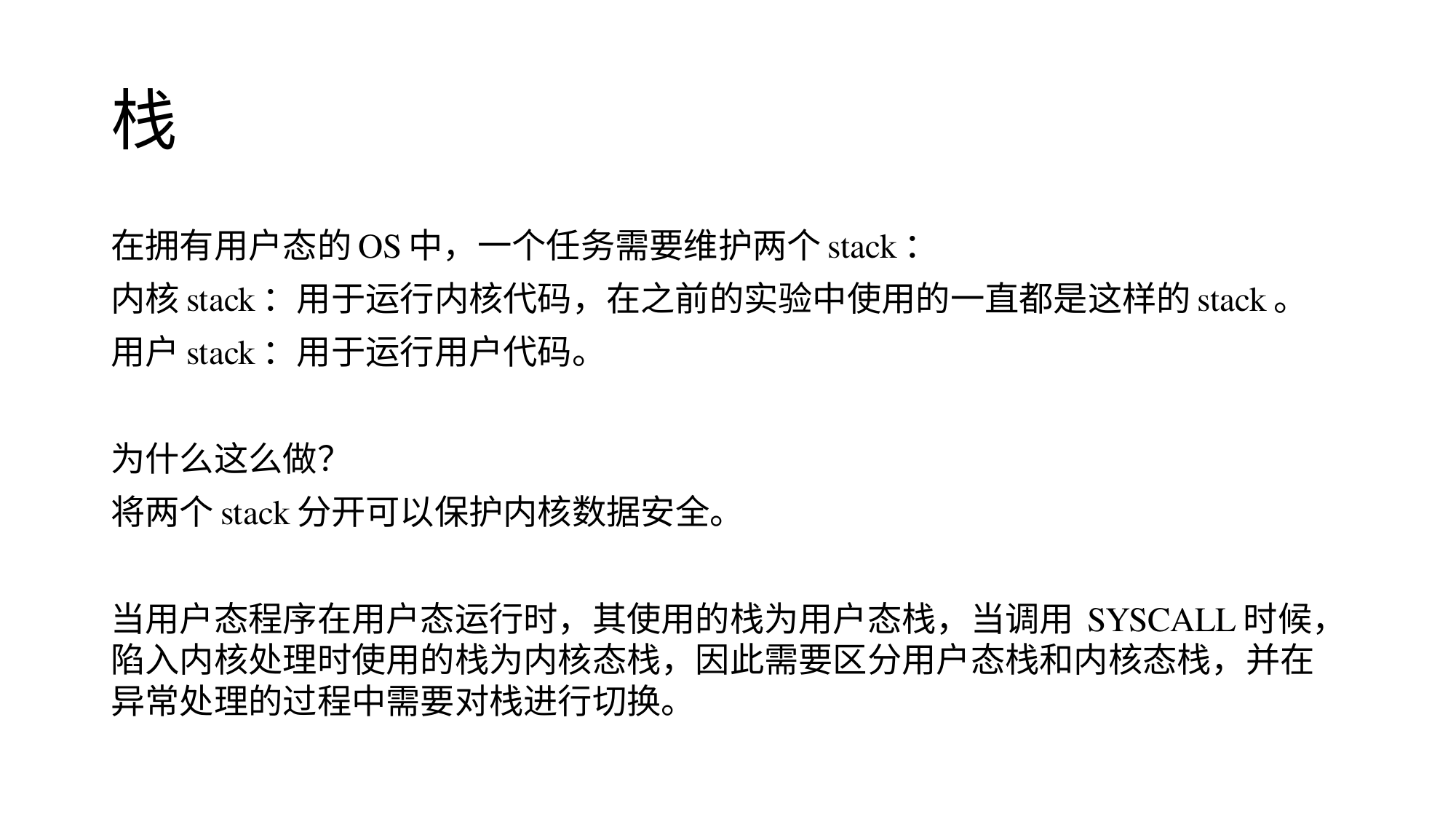

# 栈
在拥有用户态的OS中，一个任务需要维护两个stack：
内核stack：用于运行内核代码，在之前的实验中使用的一直都是这样的stack。
用户stack：用于运行用户代码。

为什么这么做？
将两个stack分开可以保护内核数据安全。

当用户态程序在用户态运行时，其使用的栈为用户态栈，当调用 SYSCALL时候，陷入内核处理时使用的栈为内核态栈，因此需要区分用户态栈和内核态栈，并在异常处理的过程中需要对栈进行切换。